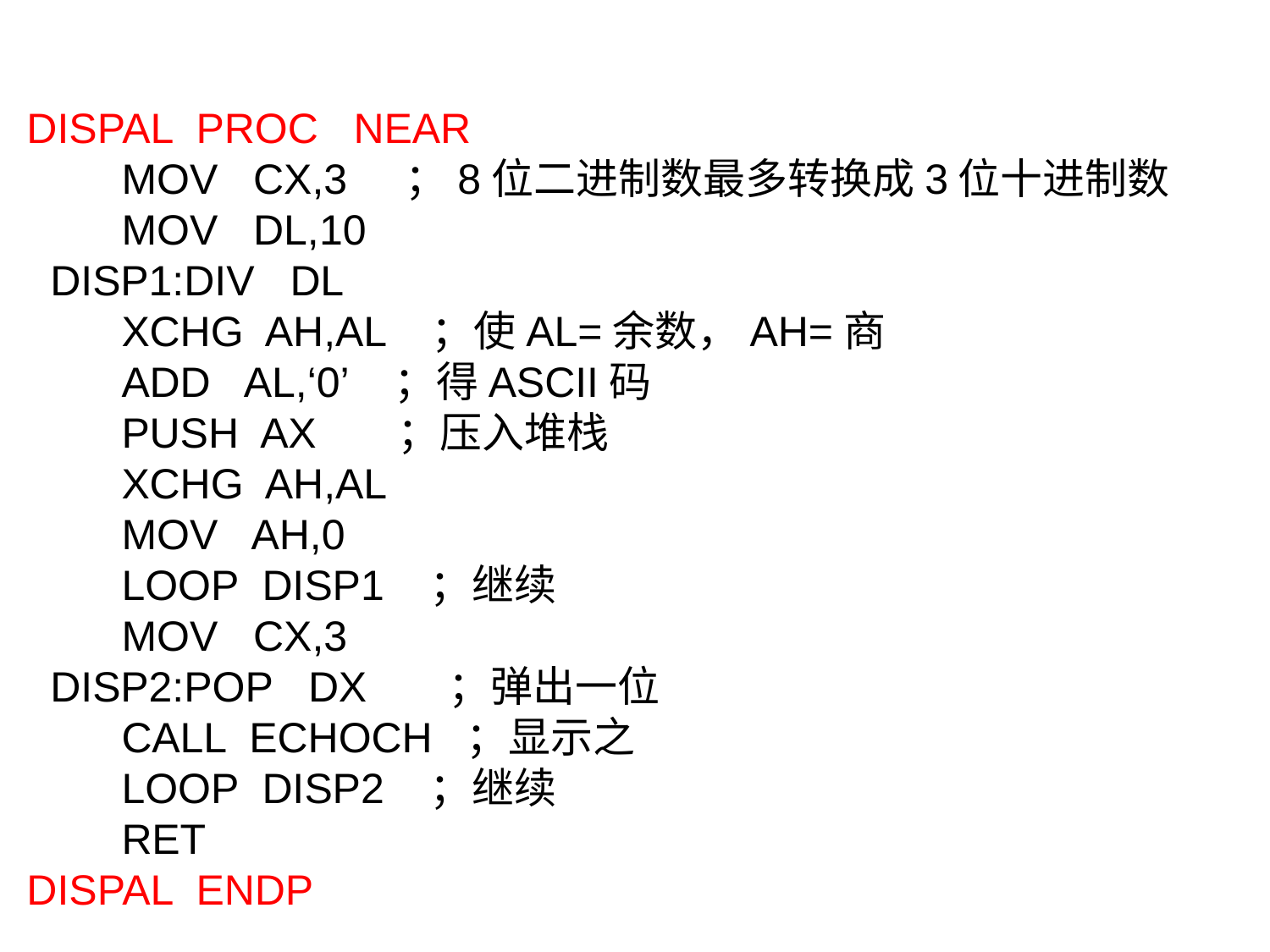

DISPAL  PROC   NEAR
        MOV   CX,3    ；8位二进制数最多转换成3位十进制数
        MOV   DL,10
  DISP1:DIV   DL
        XCHG  AH,AL   ；使AL=余数，AH=商
        ADD   AL,‘0’   ；得ASCII码
        PUSH  AX      ；压入堆栈
        XCHG  AH,AL
        MOV   AH,0
        LOOP  DISP1   ；继续
        MOV   CX,3
  DISP2:POP   DX      ；弹出一位
        CALL  ECHOCH  ；显示之
        LOOP  DISP2   ；继续
        RET
DISPAL  ENDP
72